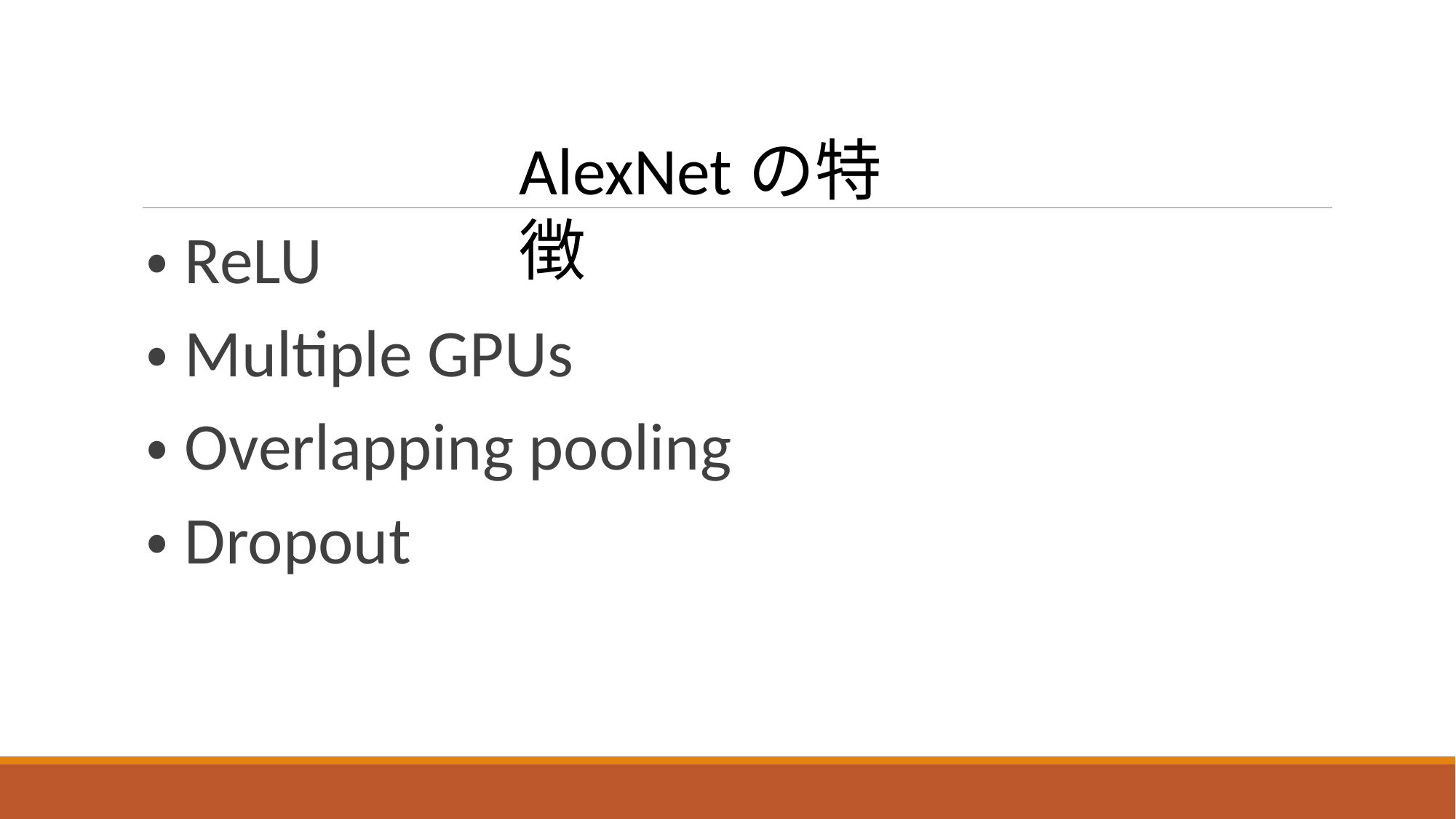

AlexNetの特徴
・ReLU
・Multiple GPUs
・Overlapping pooling
・Dropout